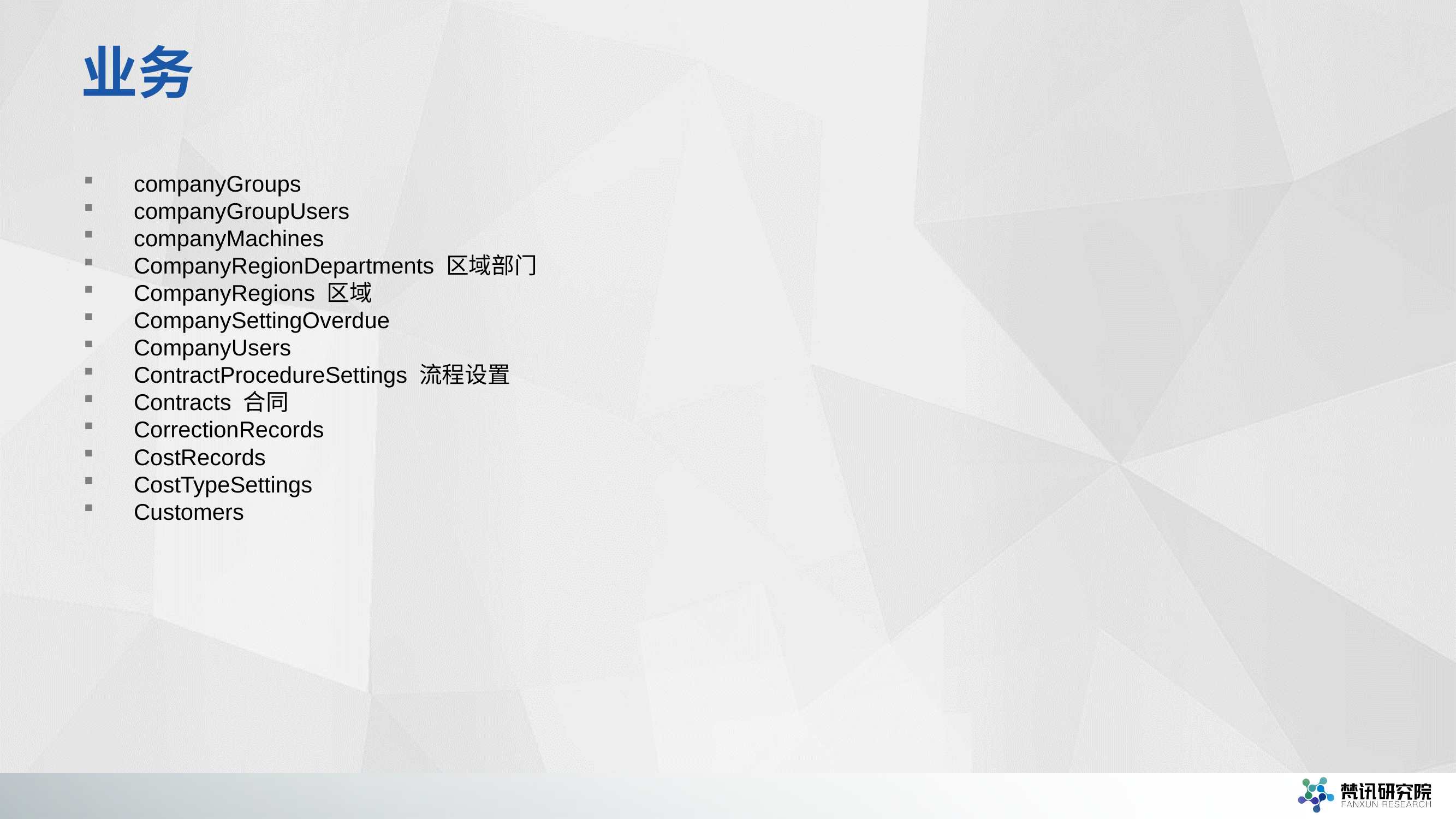

# 业务
companyGroups
companyGroupUsers
companyMachines
CompanyRegionDepartments 区域部门
CompanyRegions 区域
CompanySettingOverdue
CompanyUsers
ContractProcedureSettings 流程设置
Contracts 合同
CorrectionRecords
CostRecords
CostTypeSettings
Customers